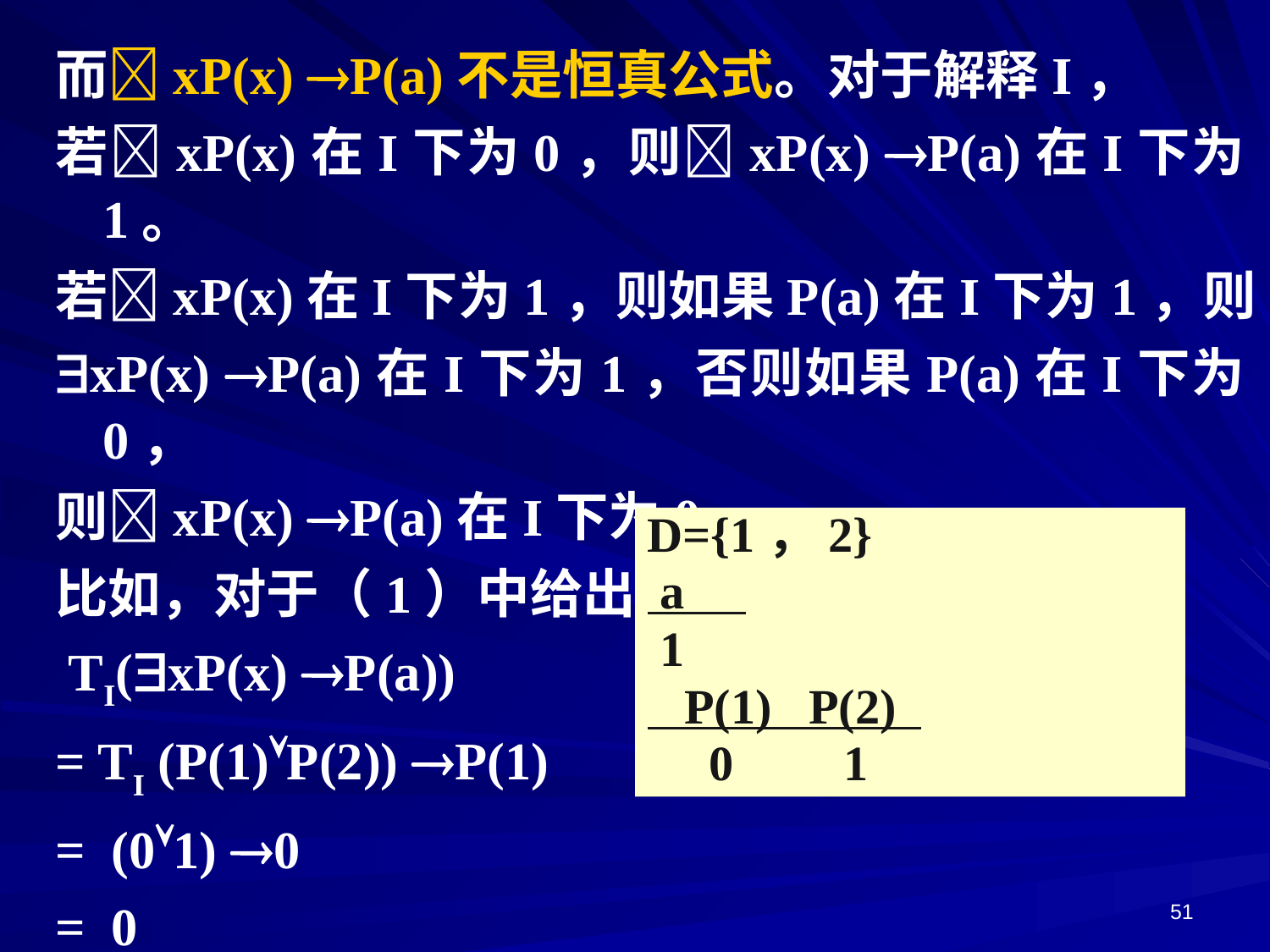

而∃xP(x) →P(a)不是恒真公式。对于解释I，
若∃xP(x)在I下为0，则∃xP(x) →P(a)在I下为1。
若∃xP(x)在I下为1，则如果P(a)在I下为1，则
∃xP(x) →P(a)在I下为1，否则如果P(a)在I下为0，
则∃xP(x) →P(a)在I下为0。
比如，对于（1）中给出的解释I，
 TI(∃xP(x) →P(a))
= TI (P(1)∨P(2)) →P(1)
=  (0∨1) →0
=  0
因此，∃x(P(x) →P(a))和∃xP(x) →P(a)不等价。
D={1，2}
 a
 1
   P(1)   P(2)
     0         1
51